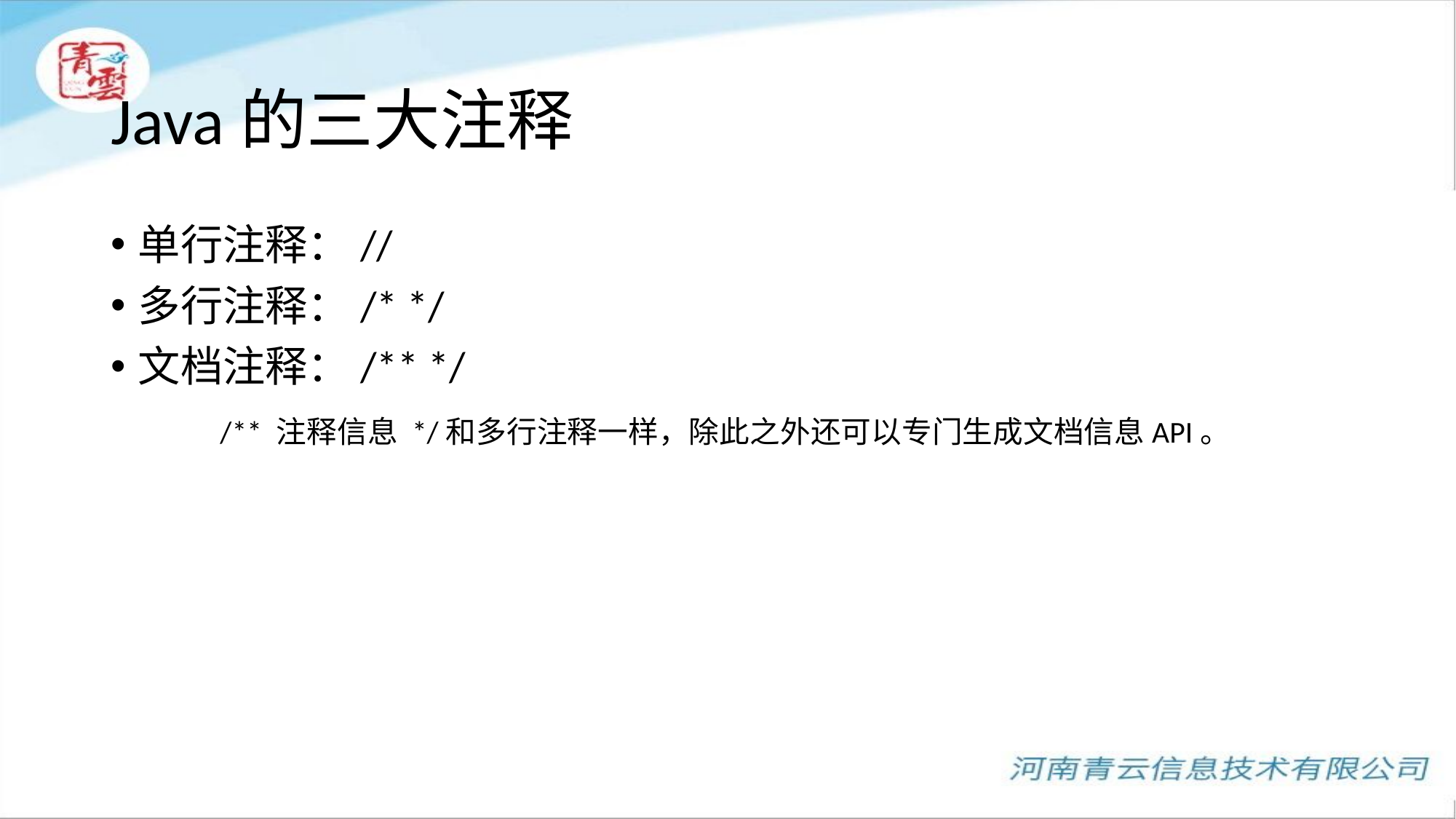

# Java的三大注释
单行注释：//
多行注释：/* */
文档注释：/** */
	/** 注释信息 */和多行注释一样，除此之外还可以专门生成文档信息API。